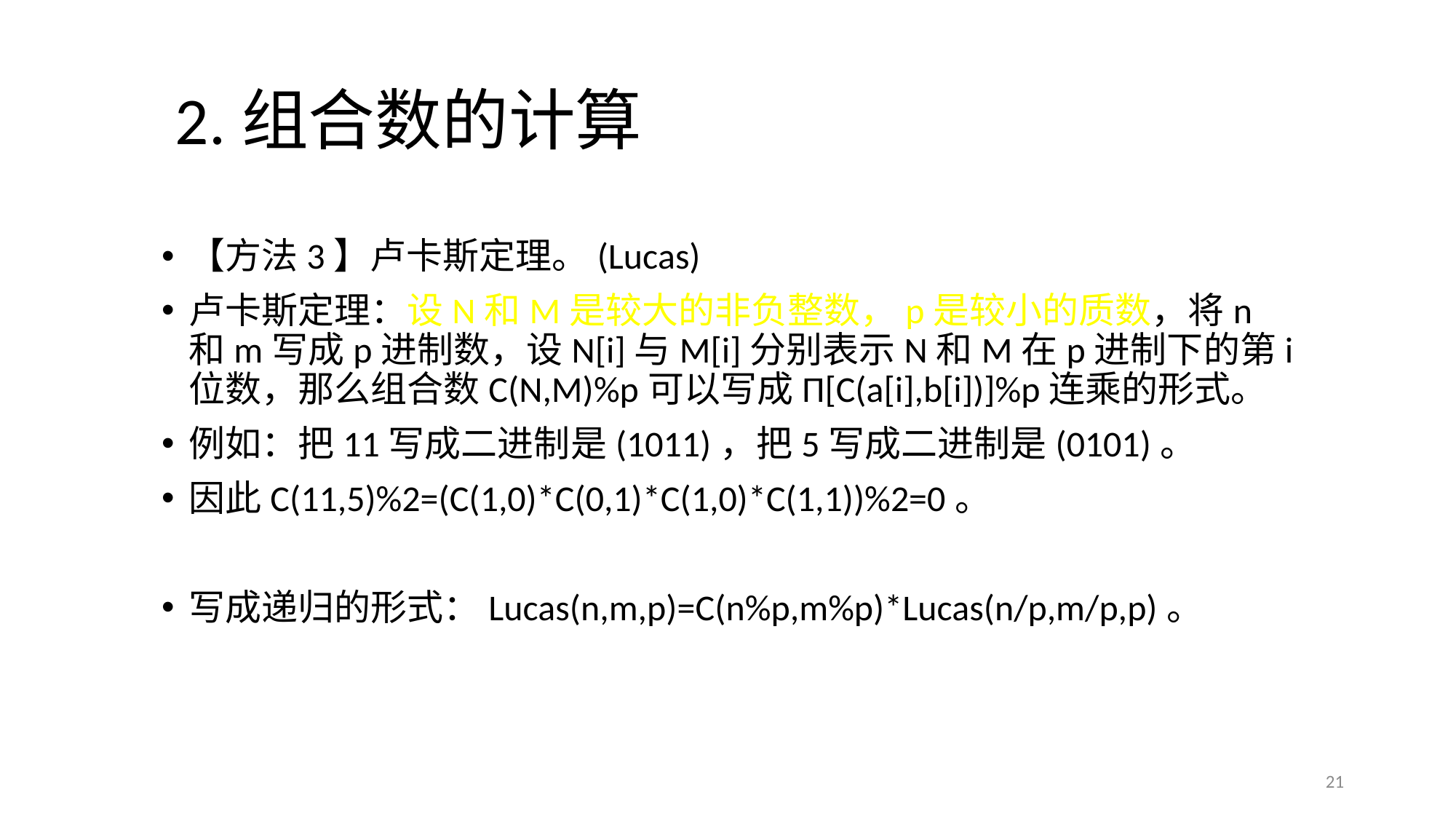

# 2.组合数的计算
【方法3】卢卡斯定理。(Lucas)
卢卡斯定理：设N和M是较大的非负整数，p是较小的质数，将n和m写成p进制数，设N[i]与M[i]分别表示N和M在p进制下的第i位数，那么组合数C(N,M)%p可以写成Π[C(a[i],b[i])]%p连乘的形式。
例如：把11写成二进制是(1011)，把5写成二进制是(0101)。
因此C(11,5)%2=(C(1,0)*C(0,1)*C(1,0)*C(1,1))%2=0。

写成递归的形式：Lucas(n,m,p)=C(n%p,m%p)*Lucas(n/p,m/p,p)。
21